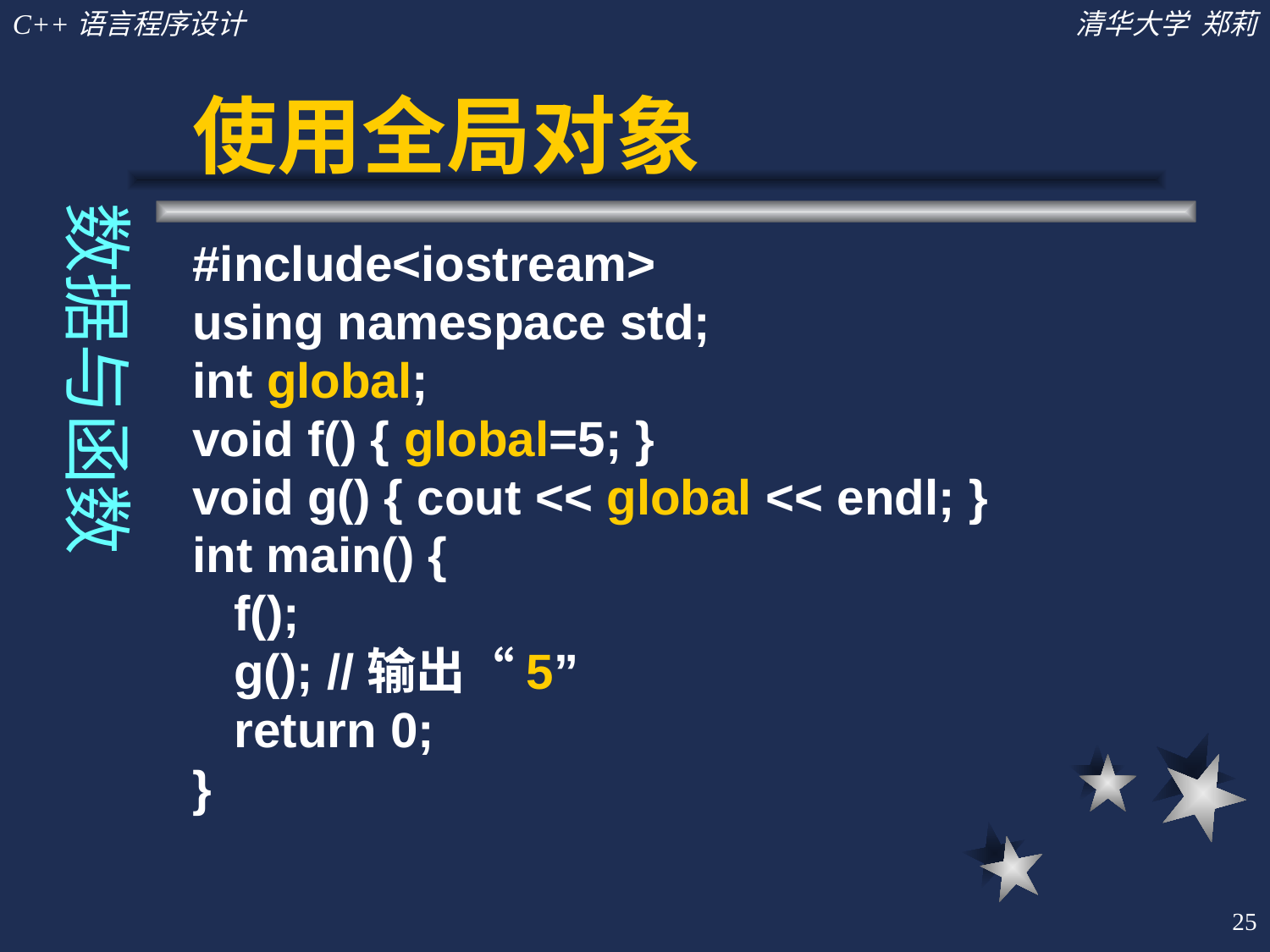

# 使用全局对象
数据与函数
#include<iostream>
using namespace std;
int global;
void f() { global=5; }
void g() { cout << global << endl; }
int main() {
   f();
   g(); //输出“5”
   return 0;
}
25